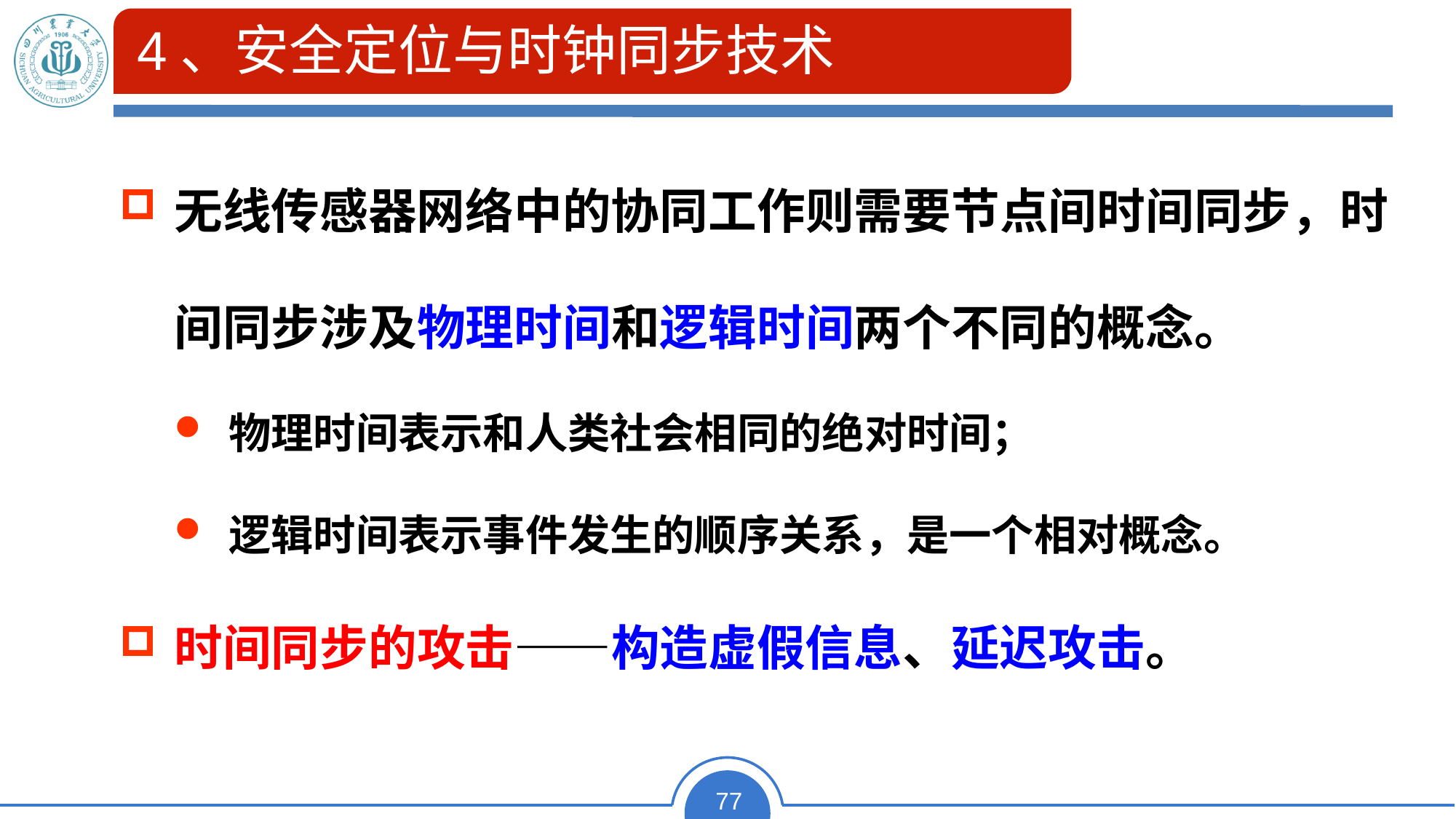

# 4、安全定位与时钟同步技术
无线传感器网络中的协同工作则需要节点间时间同步，时间同步涉及物理时间和逻辑时间两个不同的概念。
物理时间表示和人类社会相同的绝对时间；
逻辑时间表示事件发生的顺序关系，是一个相对概念。
时间同步的攻击——构造虚假信息、延迟攻击。